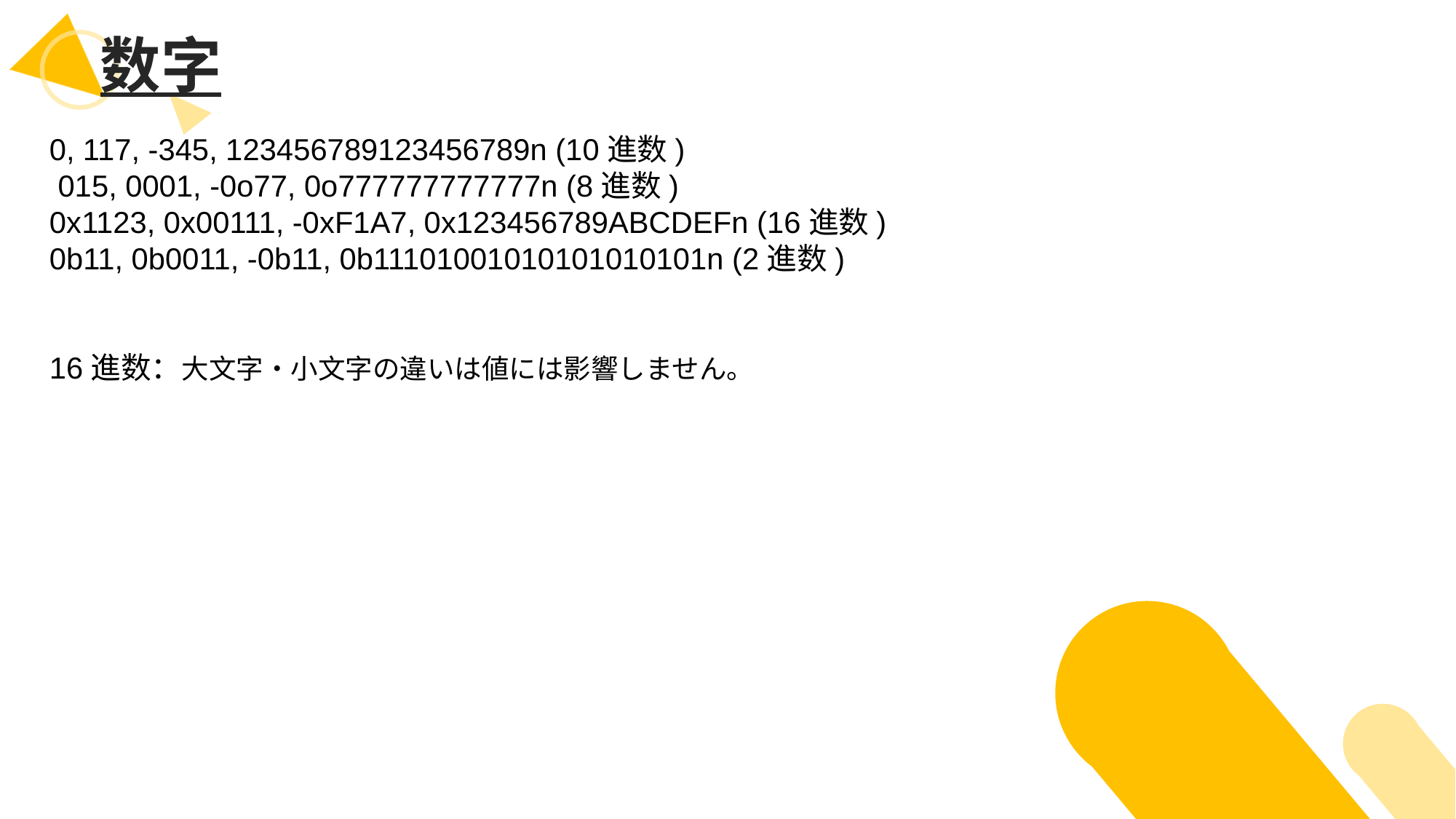

数字

0, 117, -345, 123456789123456789n (10進数)
 015, 0001, -0o77, 0o777777777777n (8進数)
0x1123, 0x00111, -0xF1A7, 0x123456789ABCDEFn (16進数)
0b11, 0b0011, -0b11, 0b11101001010101010101n (2進数)

16進数：大文字・小文字の違いは値には影響しません。